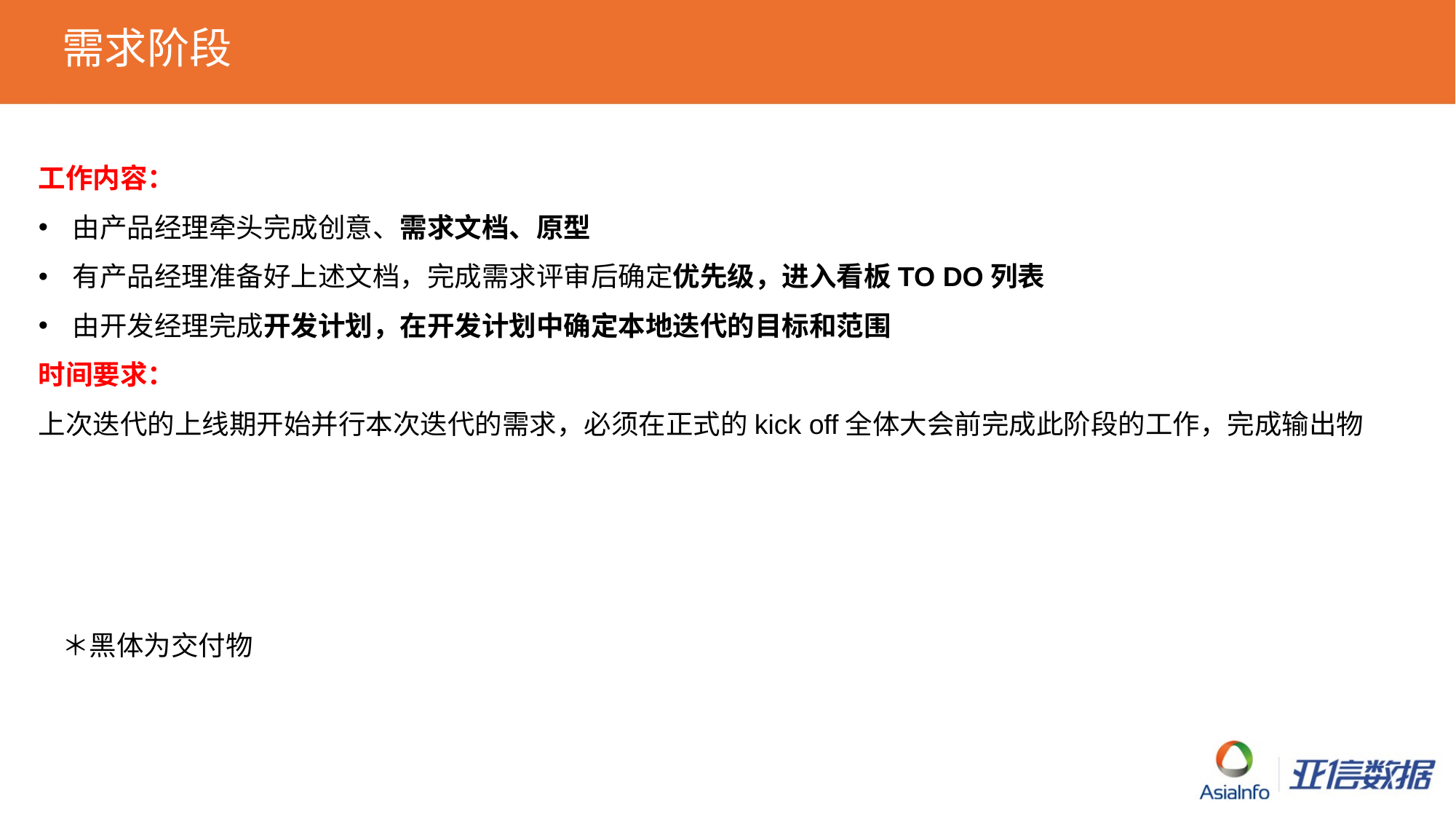

# 需求阶段
工作内容：
由产品经理牵头完成创意、需求文档、原型
有产品经理准备好上述文档，完成需求评审后确定优先级，进入看板TO DO列表
由开发经理完成开发计划，在开发计划中确定本地迭代的目标和范围
时间要求：
上次迭代的上线期开始并行本次迭代的需求，必须在正式的kick off全体大会前完成此阶段的工作，完成输出物
＊黑体为交付物